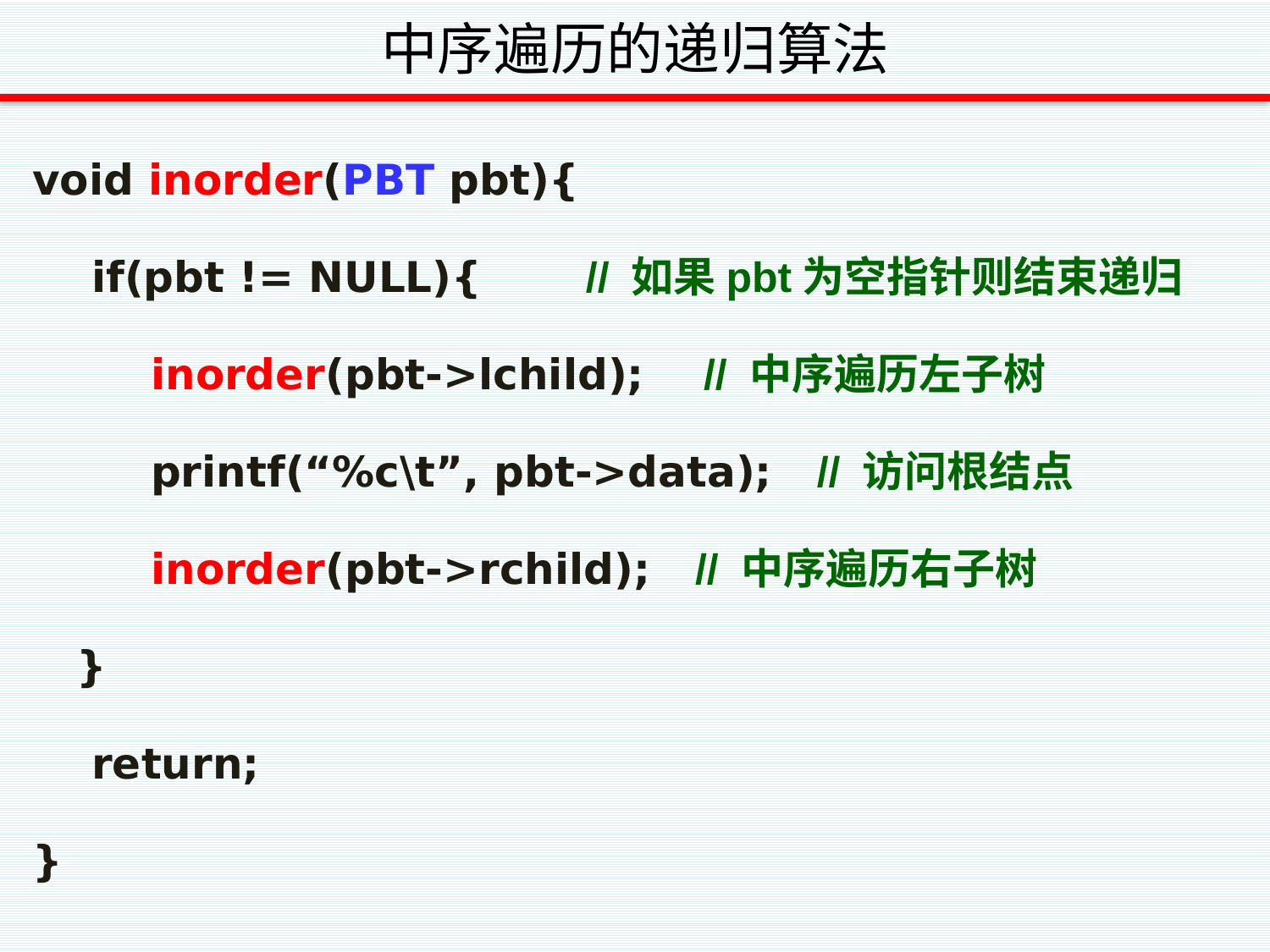

# 中序遍历的递归算法
void inorder(PBT pbt){
    if(pbt != NULL){       // 如果pbt为空指针则结束递归
        inorder(pbt->lchild);    // 中序遍历左子树
        printf(“%c\t”, pbt->data);   // 访问根结点
        inorder(pbt->rchild);   // 中序遍历右子树
   }
    return;
}